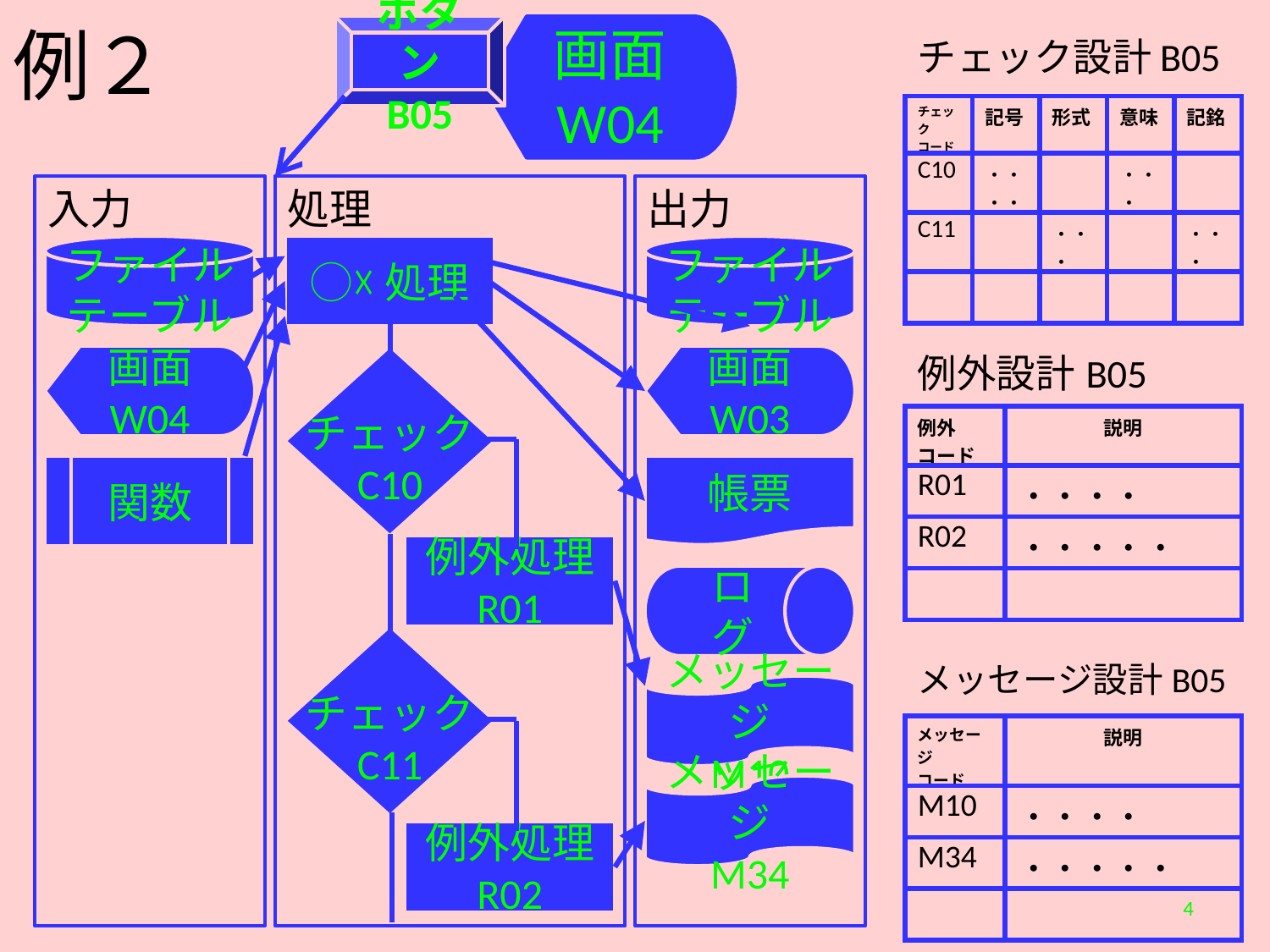

# 例２
ボタン
B05
画面
W04
チェック設計B05
| チェック コード | 記号 | 形式 | 意味 | 記銘 |
| --- | --- | --- | --- | --- |
| C10 | ・・・・ |  | ・・・ |  |
| C11 |  | ・・・ |  | ・・・ |
|  |  |  |  |  |
入力
処理
出力
ファイル
テーブル
◯☓処理
ファイル
テーブル
例外設計B05
画面
W04

チェック
C10
画面
W03
| 例外 コード | 説明 |
| --- | --- |
| R01 | ・・・・ |
| R02 | ・・・・・ |
|  |  |
関数
帳票
例外処理
R01
ログ

チェック
C11
メッセージ設計B05
メッセージ
M10
| メッセージ コード | 説明 |
| --- | --- |
| M10 | ・・・・ |
| M34 | ・・・・・ |
|  |  |
メッセージ
M34
例外処理
R02
4